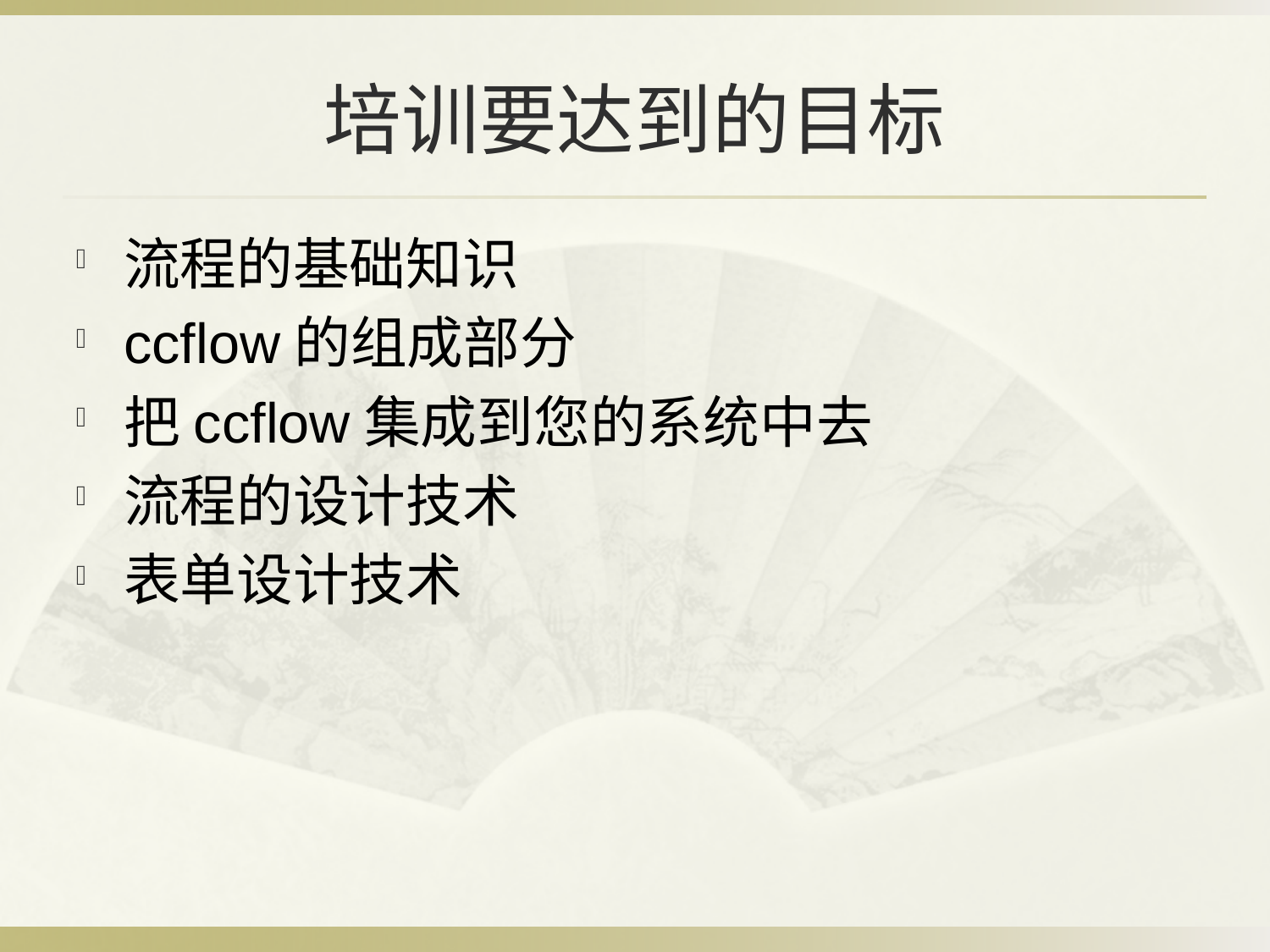

# 培训要达到的目标
流程的基础知识
ccflow的组成部分
把ccflow集成到您的系统中去
流程的设计技术
表单设计技术